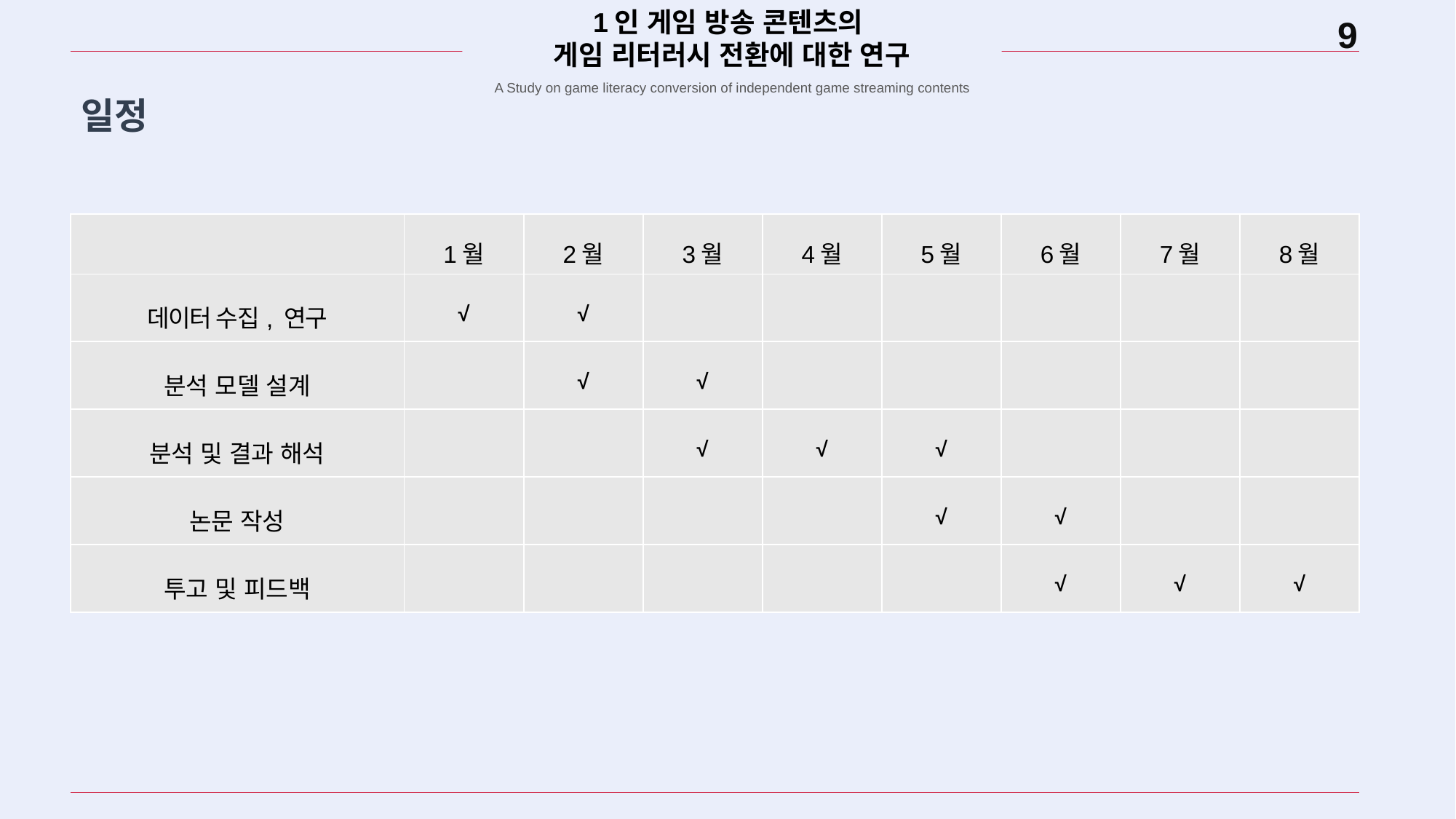

1인 게임 방송 콘텐츠의
게임 리터러시 전환에 대한 연구
A Study on game literacy conversion of independent game streaming contents
일정
|  | 1월 | 2월 | 3월 | 4월 | 5월 | 6월 | 7월 | 8월 |
| --- | --- | --- | --- | --- | --- | --- | --- | --- |
| 데이터 수집, 연구 | √ | √ |  |  |  |  |  |  |
| 분석 모델 설계 |  | √ | √ |  |  |  |  |  |
| 분석 및 결과 해석 |  |  | √ | √ | √ |  |  |  |
| 논문 작성 |  |  |  |  | √ | √ |  |  |
| 투고 및 피드백 |  |  |  |  |  | √ | √ | √ |